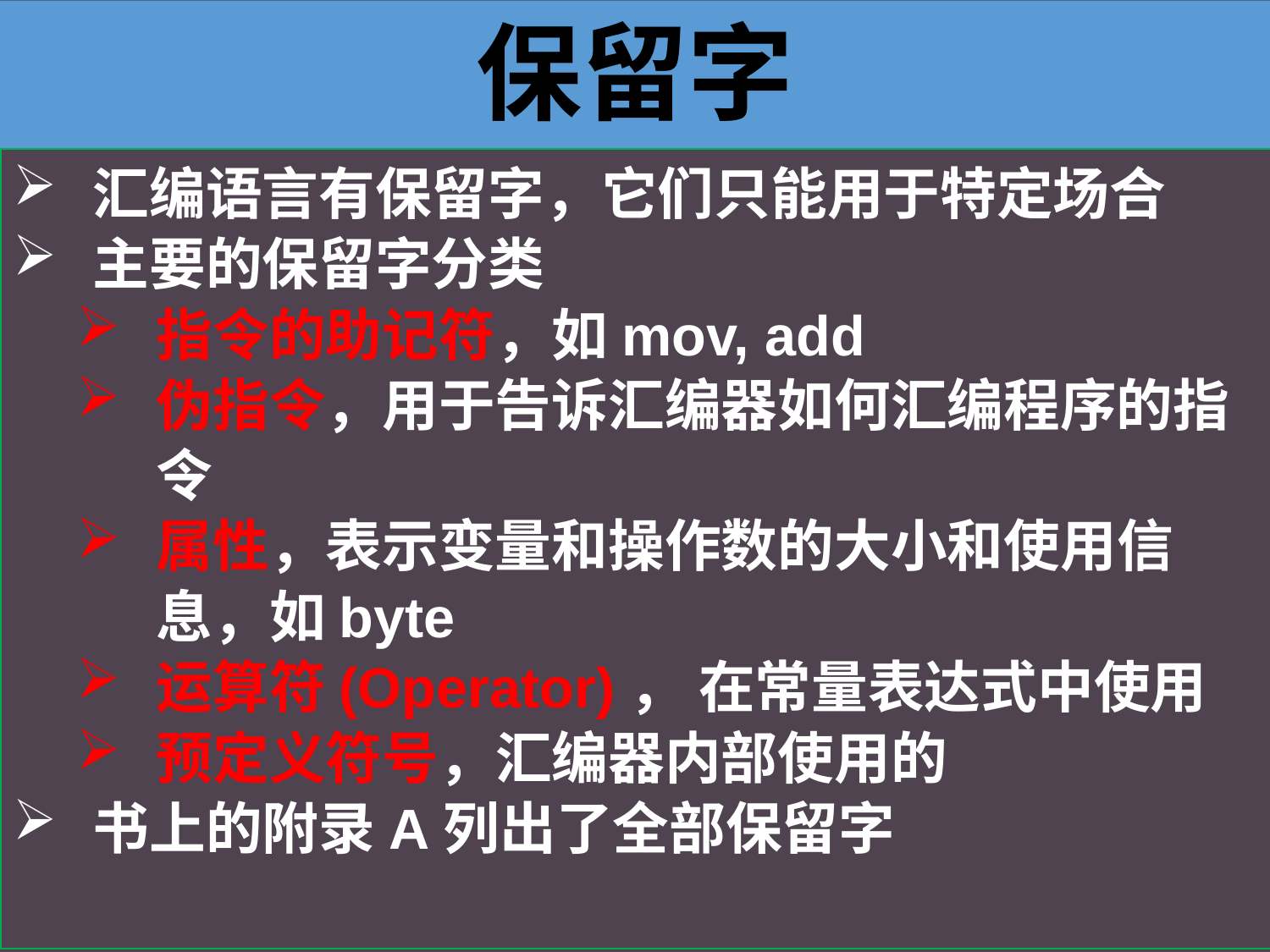

保留字
汇编语言有保留字，它们只能用于特定场合
主要的保留字分类
指令的助记符，如mov, add
伪指令，用于告诉汇编器如何汇编程序的指令
属性，表示变量和操作数的大小和使用信息，如byte
运算符(Operator)， 在常量表达式中使用
预定义符号，汇编器内部使用的
书上的附录A列出了全部保留字